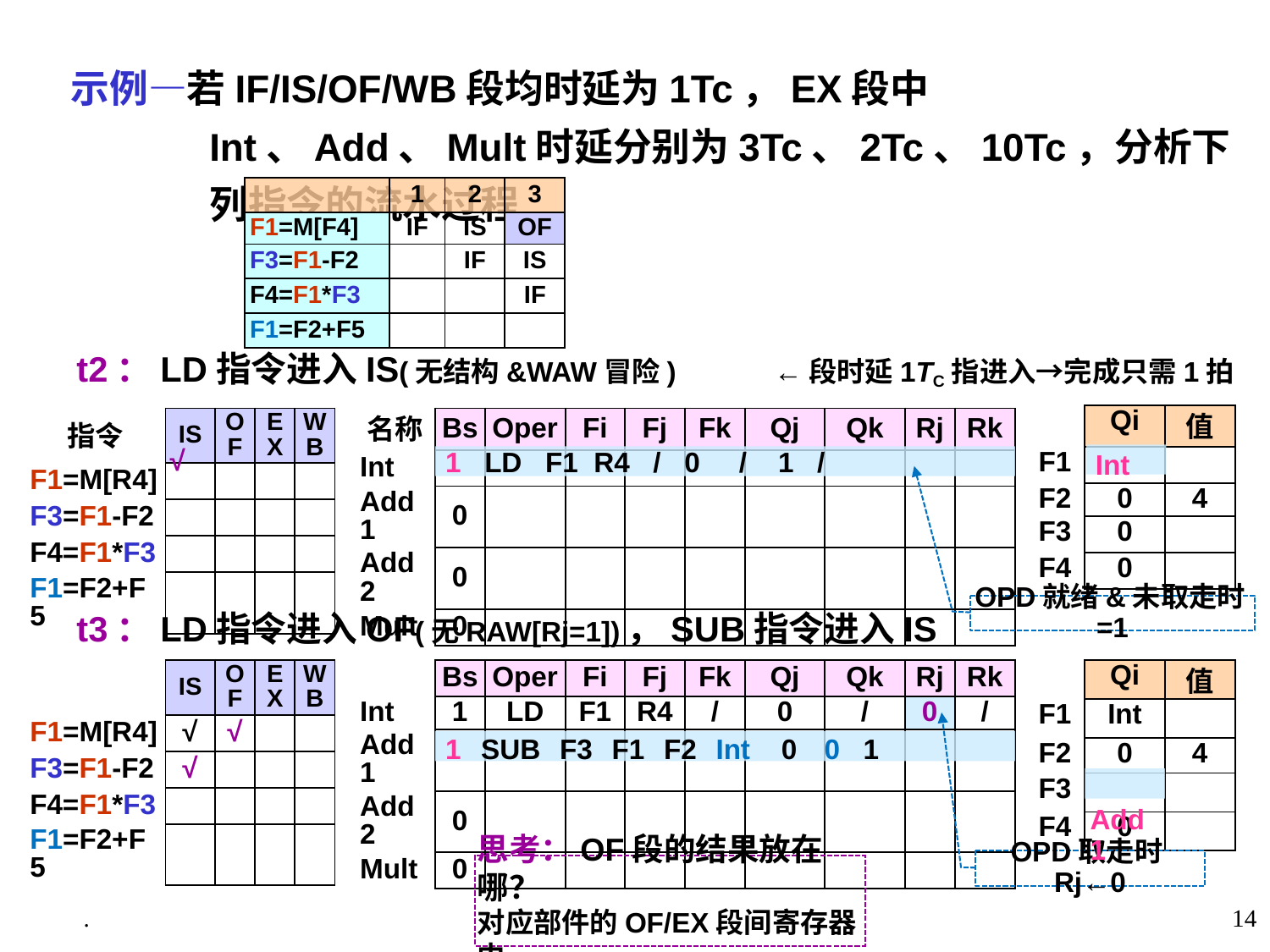

示例—若IF/IS/OF/WB段均时延为1Tc，EX段中Int、Add、Mult时延分别为3Tc、2Tc、10Tc，分析下列指令的流水过程
|  | 1 | 2 | 3 |
| --- | --- | --- | --- |
| F1=M[F4] | IF | IS | OF |
| F3=F1-F2 |  | IF | IS |
| F4=F1\*F3 |  |  | IF |
| F1=F2+F5 |  |  |  |
   t2：LD指令进入IS(无结构&WAW冒险)           ←段时延1TC指进入→完成只需1拍
|  | Qi | 值 |
| --- | --- | --- |
| F1 |  |  |
| F2 | 0 | 4 |
| F3 | 0 |  |
| F4 | 0 |  |
| 指令 | IS | OF | EX | WB |
| --- | --- | --- | --- | --- |
| F1=M[R4] |  |  |  |  |
| F3=F1-F2 |  |  |  |  |
| F4=F1\*F3 |  |  |  |  |
| F1=F2+F5 |  |  |  |  |
| 名称 | Bs | Oper | Fi | Fj | Fk | Qj | Qk | Rj | Rk |
| --- | --- | --- | --- | --- | --- | --- | --- | --- | --- |
| Int |  |  |  |  |  |  |  |  |  |
| Add1 | 0 |  |  |  |  |  |  |  |  |
| Add2 | 0 |  |  |  |  |  |  |  |  |
| Mult | 0 |  |  |  |  |  |  |  |  |
√
 Int
 1   LD   F1  R4   /   0     /    1   /
OPD就绪&未取走时=1
   t3：LD指令进入OF(无RAW[Rj=1])，SUB指令进入IS
|  | IS | OF | EX | WB |
| --- | --- | --- | --- | --- |
| F1=M[R4] | √ | √ |  |  |
| F3=F1-F2 | √ |  |  |  |
| F4=F1\*F3 |  |  |  |  |
| F1=F2+F5 |  |  |  |  |
|  | Bs | Oper | Fi | Fj | Fk | Qj | Qk | Rj | Rk |
| --- | --- | --- | --- | --- | --- | --- | --- | --- | --- |
| Int | 1 | LD | F1 | R4 | / | 0 | / | 0 | / |
| Add1 |  |  |  |  |  |  |  |  |  |
| Add2 | 0 |  |  |  |  |  |  |  |  |
| Mult | 0 |  |  |  |  |  |  |  |  |
|  | Qi | 值 |
| --- | --- | --- |
| F1 | Int |  |
| F2 | 0 | 4 |
| F3 |  |  |
| F4 | 0 |  |
 1   SUB  F3  F1  F2  Int    0   0   1
 Add1
OPD取走时Rj←0
思考：OF段的结果放在哪？
对应部件的OF/EX段间寄存器中
.
14